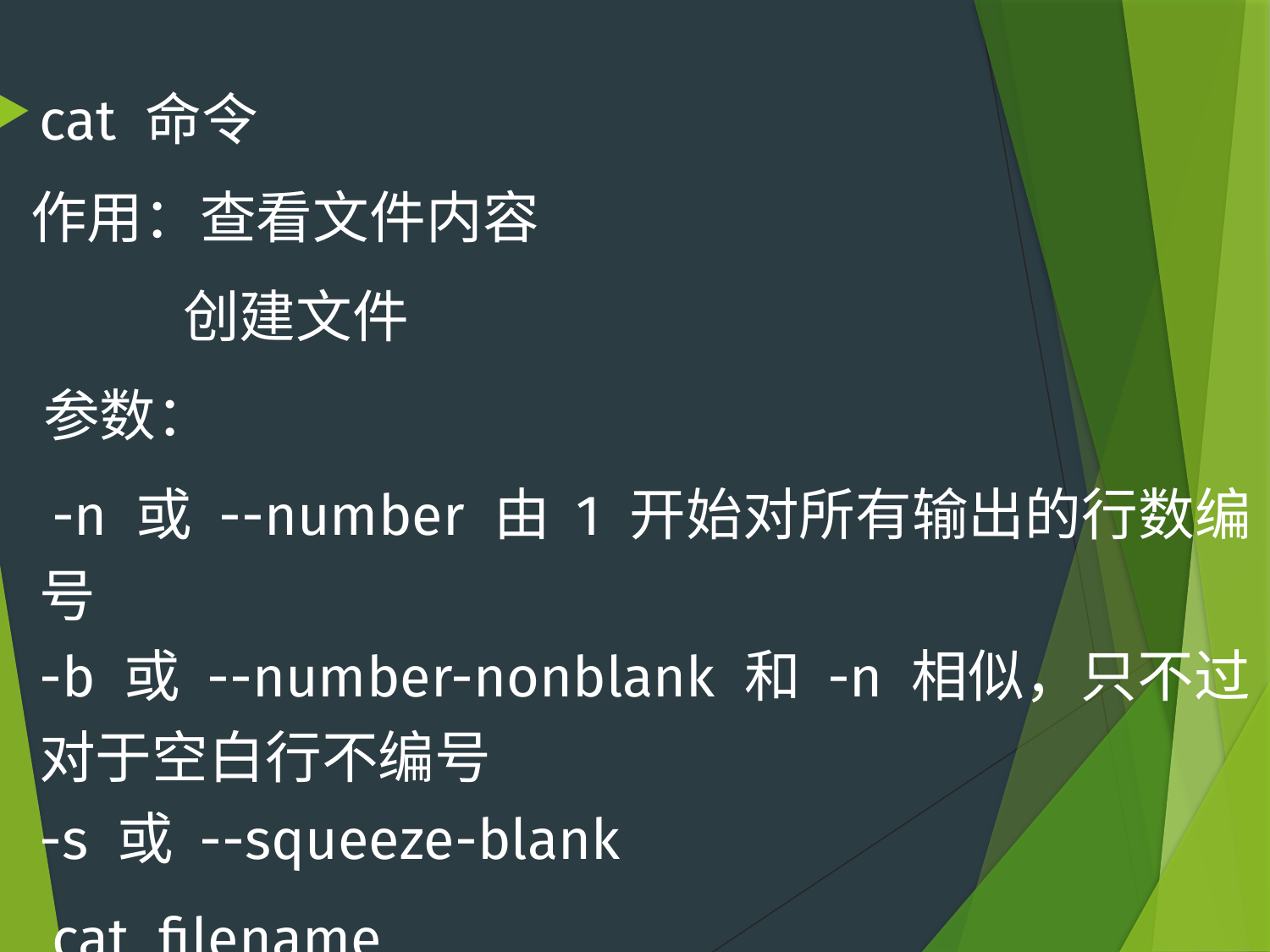

cat 命令
  作用：查看文件内容
              创建文件
   参数：
    -n 或 --number 由 1 开始对所有输出的行数编号
-b 或 --number-nonblank 和 -n 相似，只不过对于空白行不编号
-s 或 --squeeze-blank
    cat  filename
    cat -n textfile1 > textfile2
#